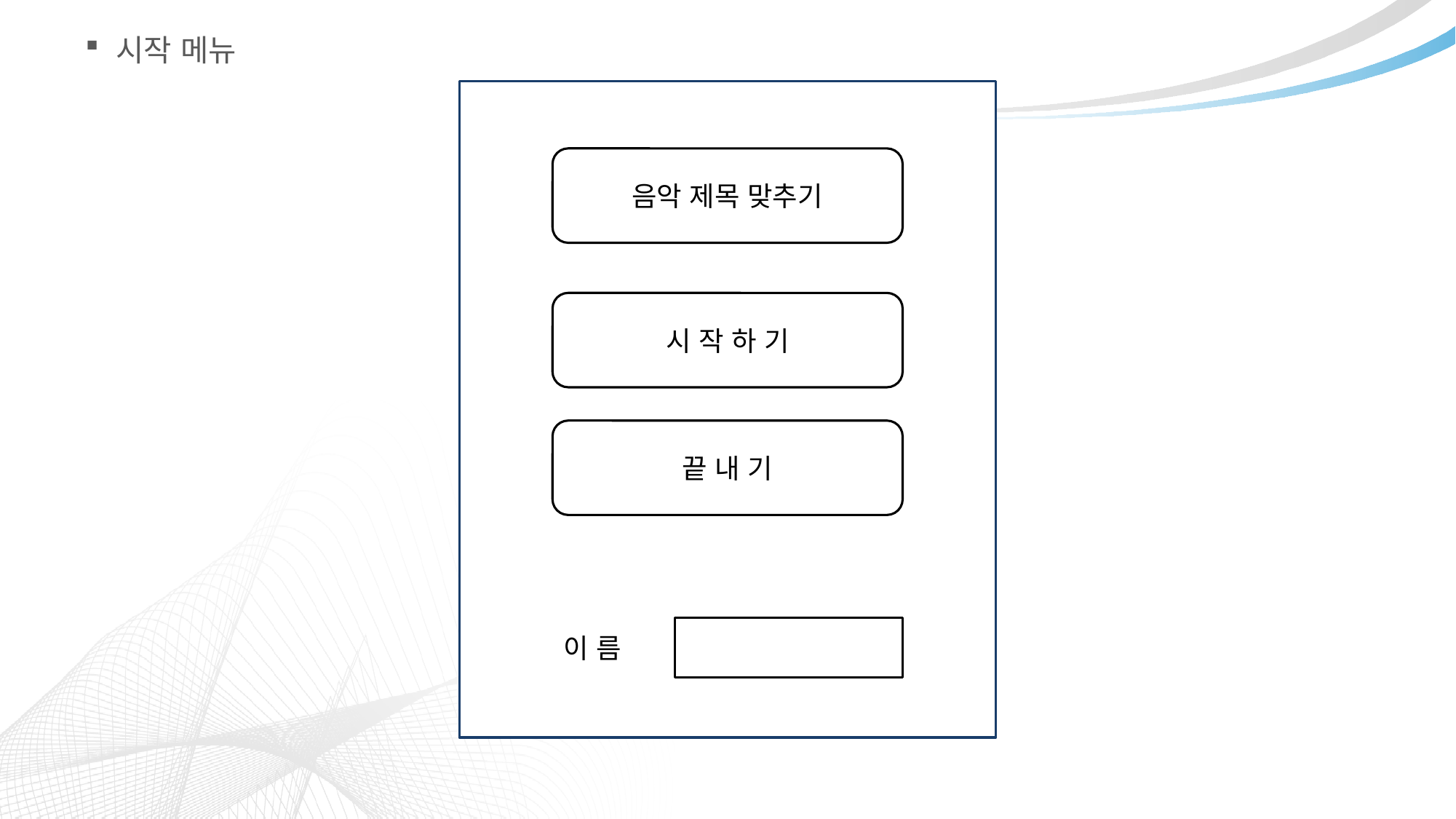

시작 메뉴

음악 제목 맞추기

시 작 하 기

끝 내 기

이 름